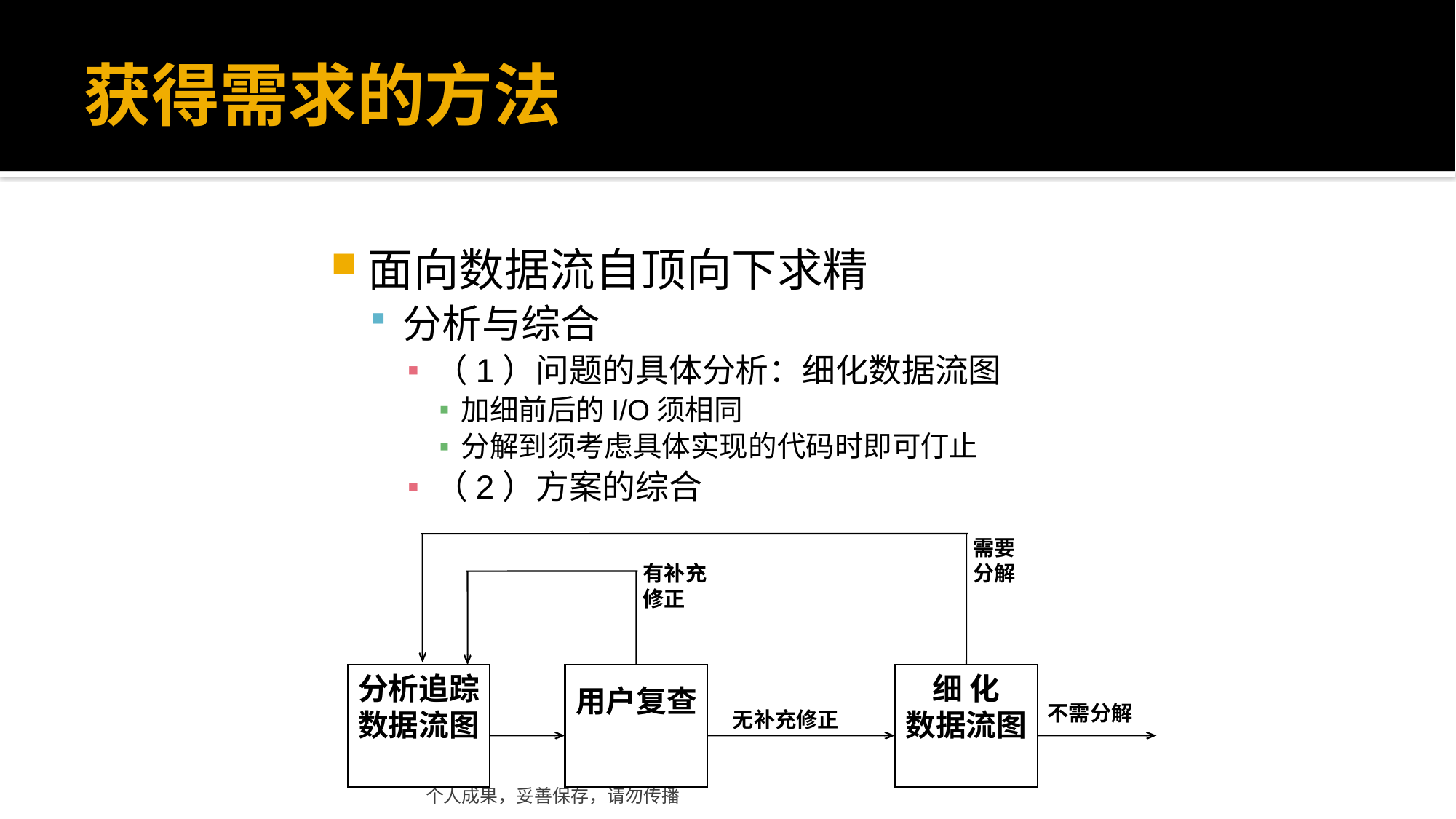

# 获得需求的方法
面向数据流自顶向下求精
分析与综合
（1）问题的具体分析：细化数据流图
加细前后的I/O须相同
分解到须考虑具体实现的代码时即可仃止
（2）方案的综合
需要
分解

有补充
修正

分析追踪
数据流图
用户复查
细 化
数据流图
不需分解
无补充修正

个人成果，妥善保存，请勿传播